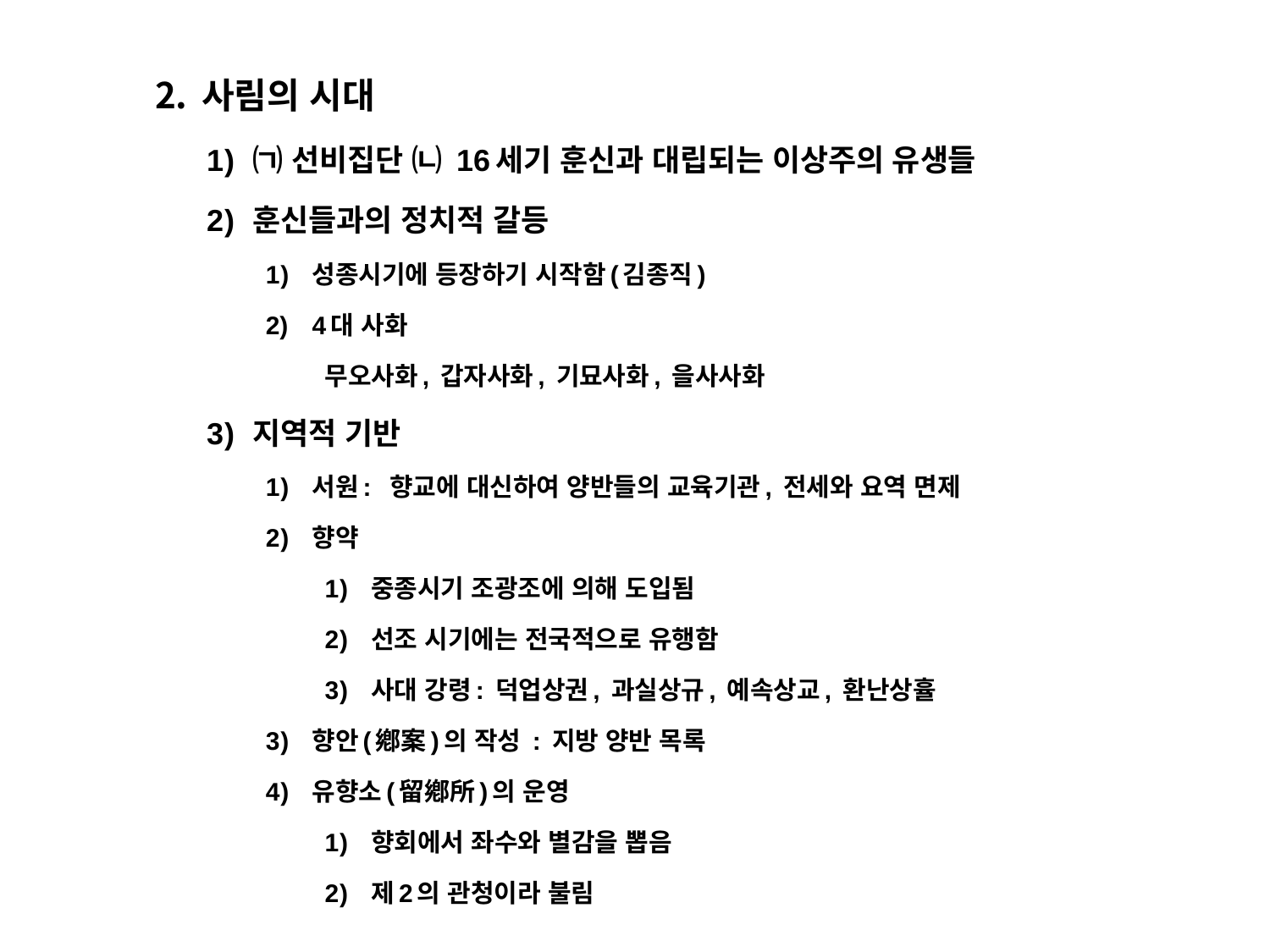

사림의 시대
㈀ 선비집단 ㈁ 16세기 훈신과 대립되는 이상주의 유생들
훈신들과의 정치적 갈등
성종시기에 등장하기 시작함(김종직)
4대 사화
무오사화, 갑자사화, 기묘사화, 을사사화
지역적 기반
서원:  향교에 대신하여 양반들의 교육기관, 전세와 요역 면제
향약
중종시기 조광조에 의해 도입됨
선조 시기에는 전국적으로 유행함
사대 강령: 덕업상권, 과실상규, 예속상교, 환난상휼
향안(鄕案)의 작성 : 지방 양반 목록
유향소(留鄕所)의 운영
향회에서 좌수와 별감을 뽑음
제2의 관청이라 불림